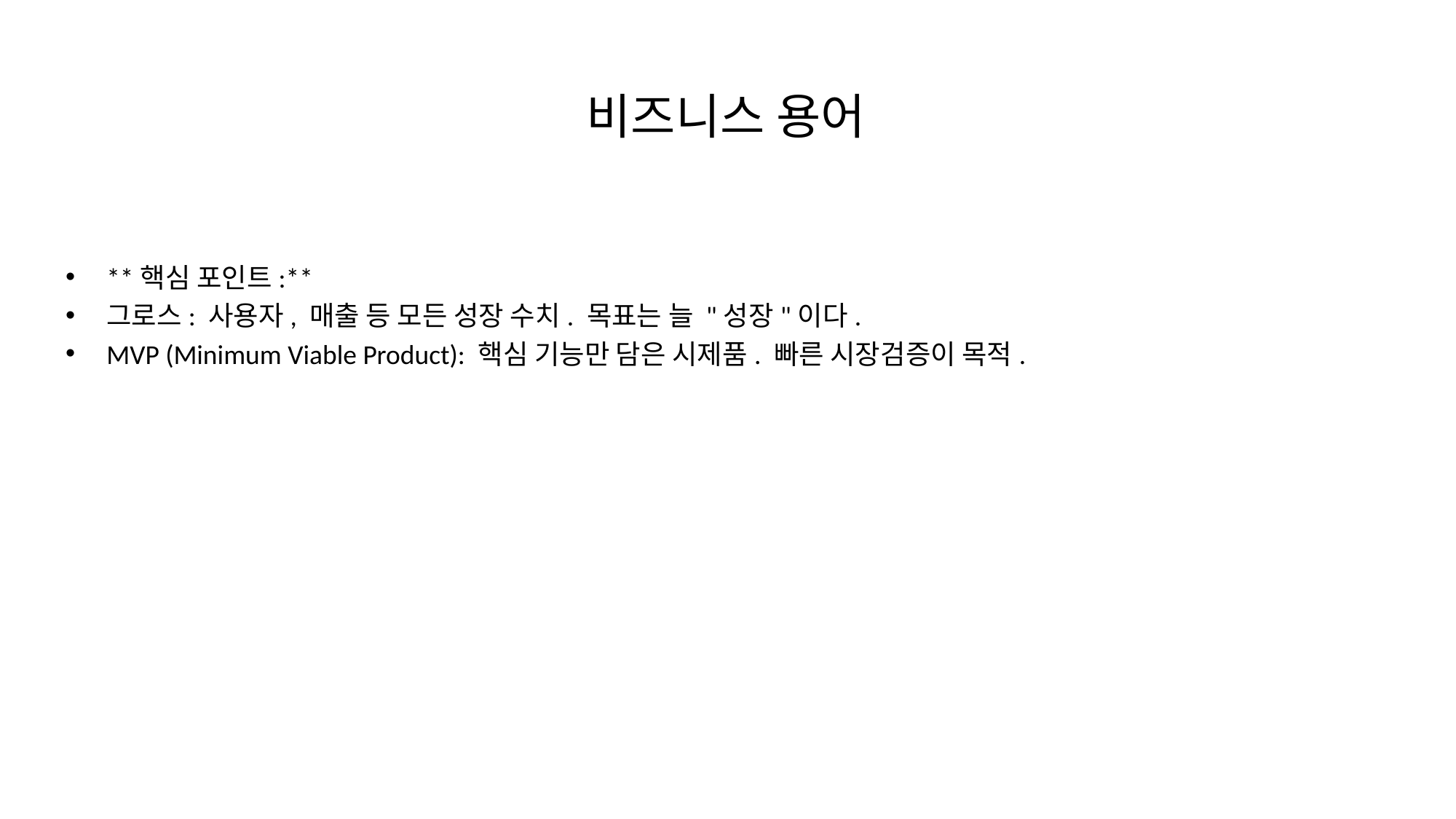

# 비즈니스 용어

**핵심 포인트:**
그로스: 사용자, 매출 등 모든 성장 수치. 목표는 늘 "성장"이다.
MVP (Minimum Viable Product): 핵심 기능만 담은 시제품. 빠른 시장검증이 목적.